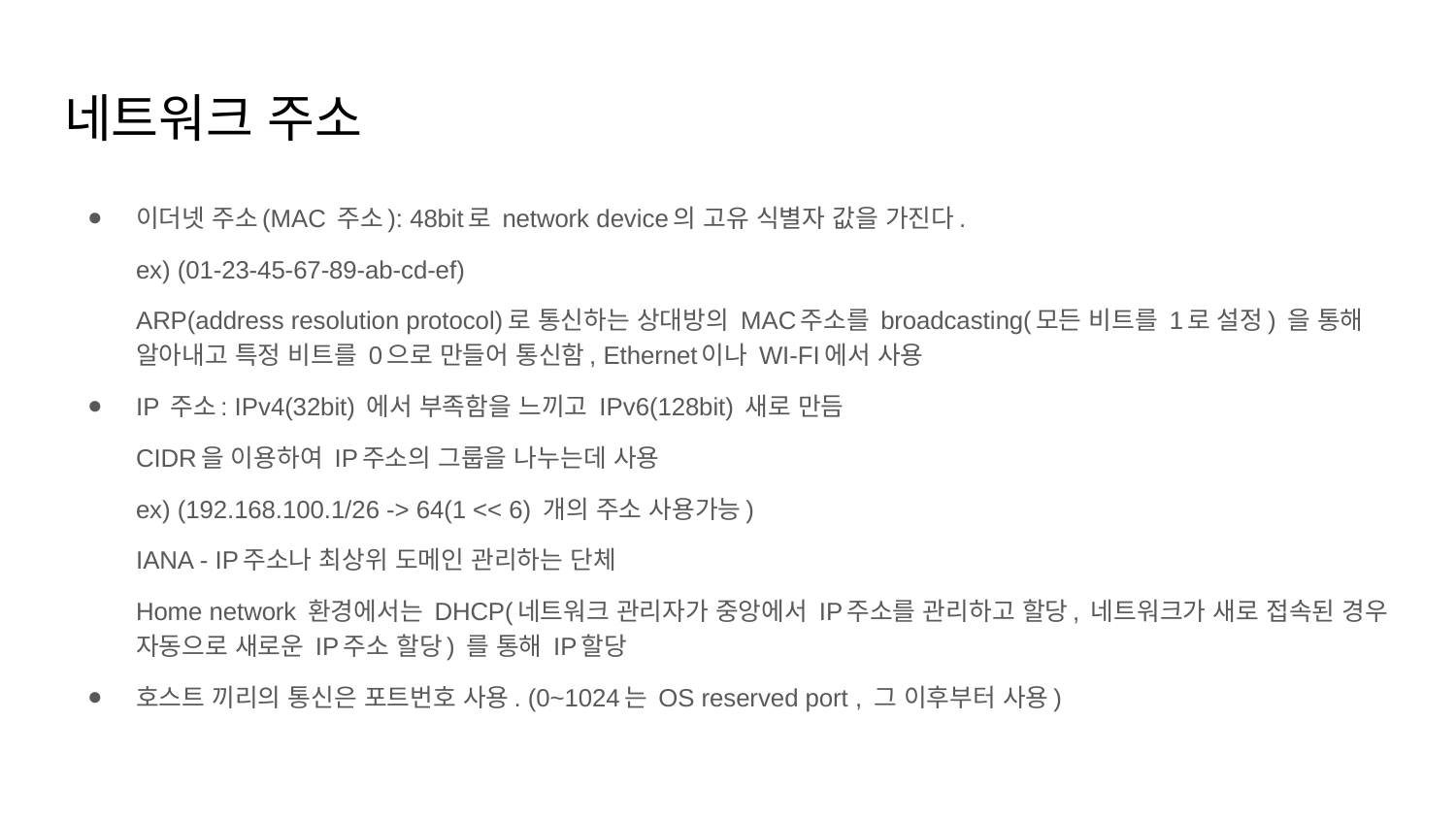

# 네트워크 주소
이더넷 주소(MAC 주소): 48bit로 network device의 고유 식별자 값을 가진다.
ex) (01-23-45-67-89-ab-cd-ef)
ARP(address resolution protocol)로 통신하는 상대방의 MAC주소를 broadcasting(모든 비트를 1로 설정) 을 통해 알아내고 특정 비트를 0으로 만들어 통신함, Ethernet이나 WI-FI에서 사용
IP 주소: IPv4(32bit) 에서 부족함을 느끼고 IPv6(128bit) 새로 만듬
CIDR을 이용하여 IP주소의 그룹을 나누는데 사용
ex) (192.168.100.1/26 -> 64(1 << 6) 개의 주소 사용가능)
IANA - IP주소나 최상위 도메인 관리하는 단체
Home network 환경에서는 DHCP(네트워크 관리자가 중앙에서 IP주소를 관리하고 할당, 네트워크가 새로 접속된 경우 자동으로 새로운 IP주소 할당) 를 통해 IP할당
호스트 끼리의 통신은 포트번호 사용. (0~1024는 OS reserved port , 그 이후부터 사용)